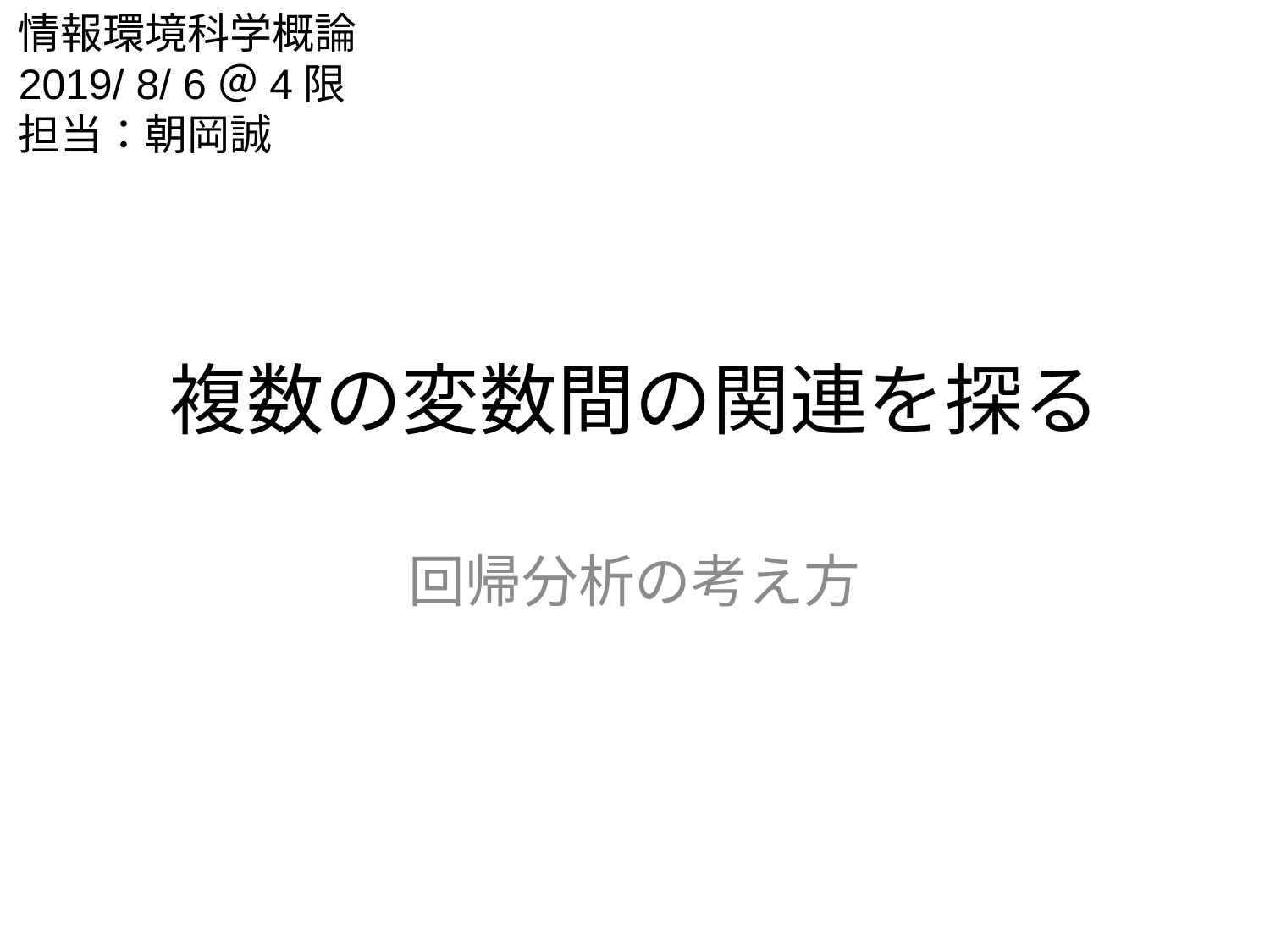

情報環境科学概論
2019/ 8/ 6＠4限
担当：朝岡誠
# 複数の変数間の関連を探る
回帰分析の考え方